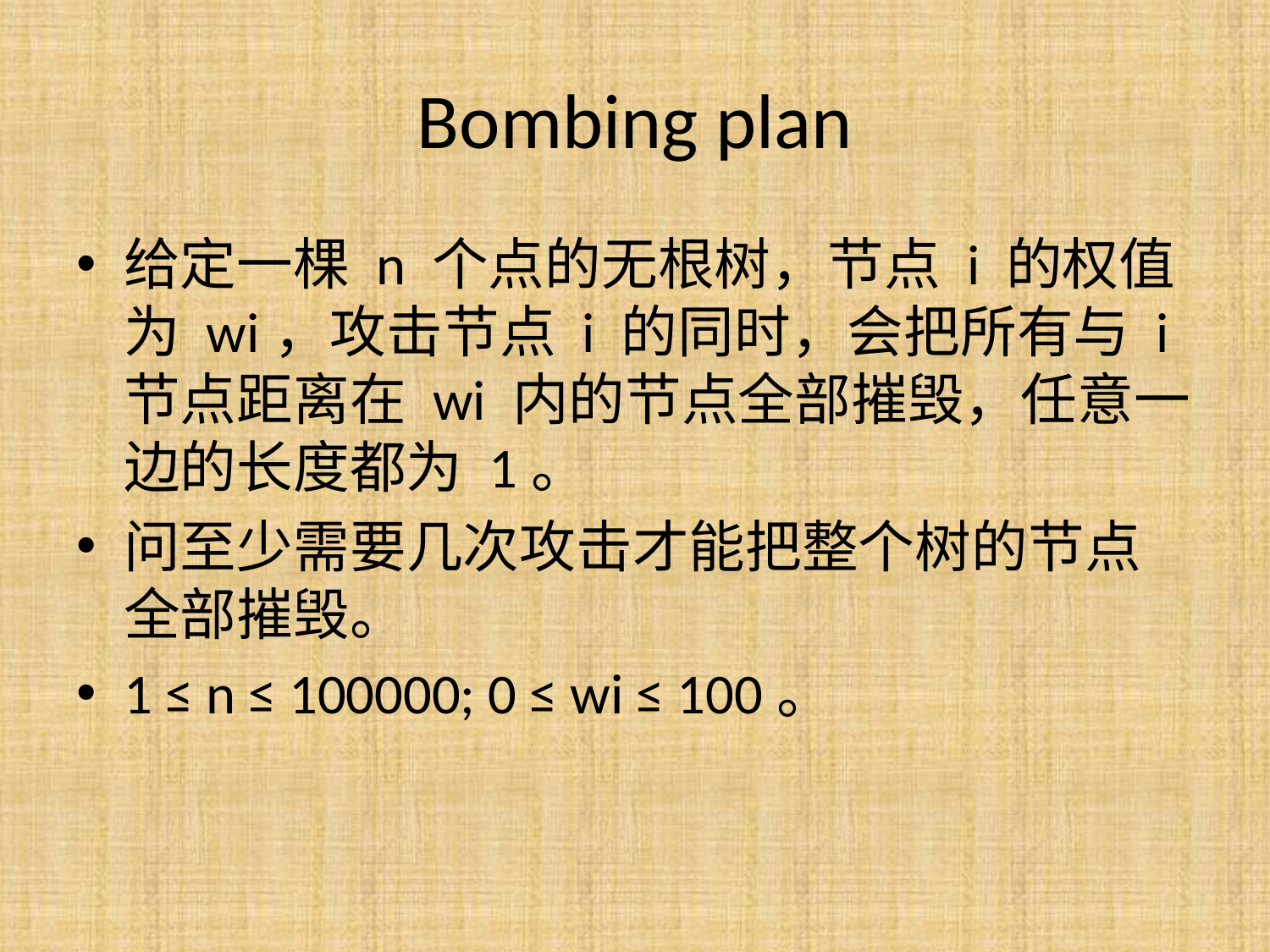

# Bombing plan
给定一棵 n 个点的无根树，节点 i 的权值为 wi，攻击节点 i 的同时，会把所有与 i 节点距离在 wi 内的节点全部摧毁，任意一边的长度都为 1。
问至少需要几次攻击才能把整个树的节点全部摧毁。
1 ≤ n ≤ 100000; 0 ≤ wi ≤ 100。